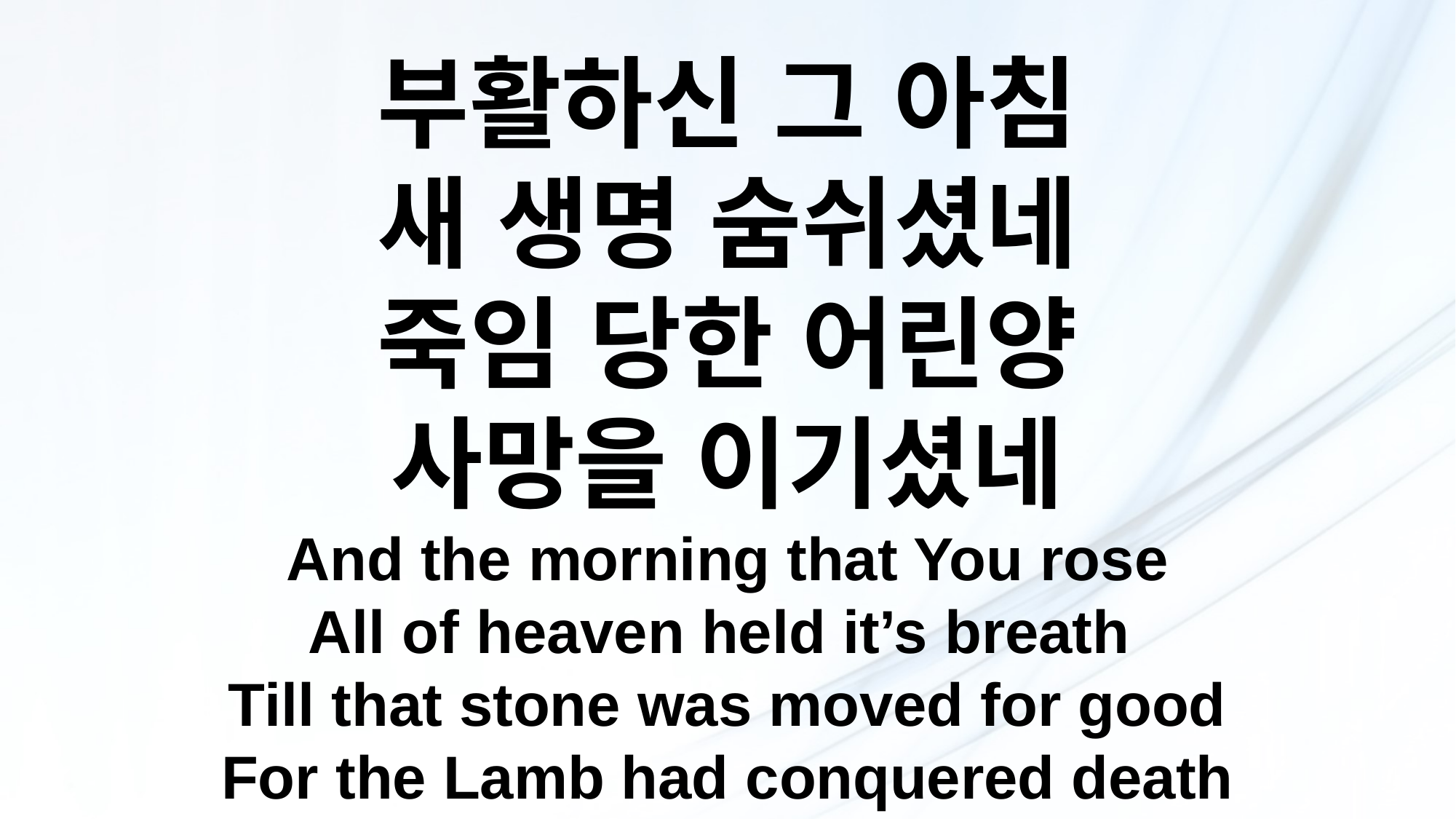

부활하신 그 아침
새 생명 숨쉬셨네
죽임 당한 어린양
사망을 이기셨네
And the morning that You rose
All of heaven held it’s breath
Till that stone was moved for good
For the Lamb had conquered death